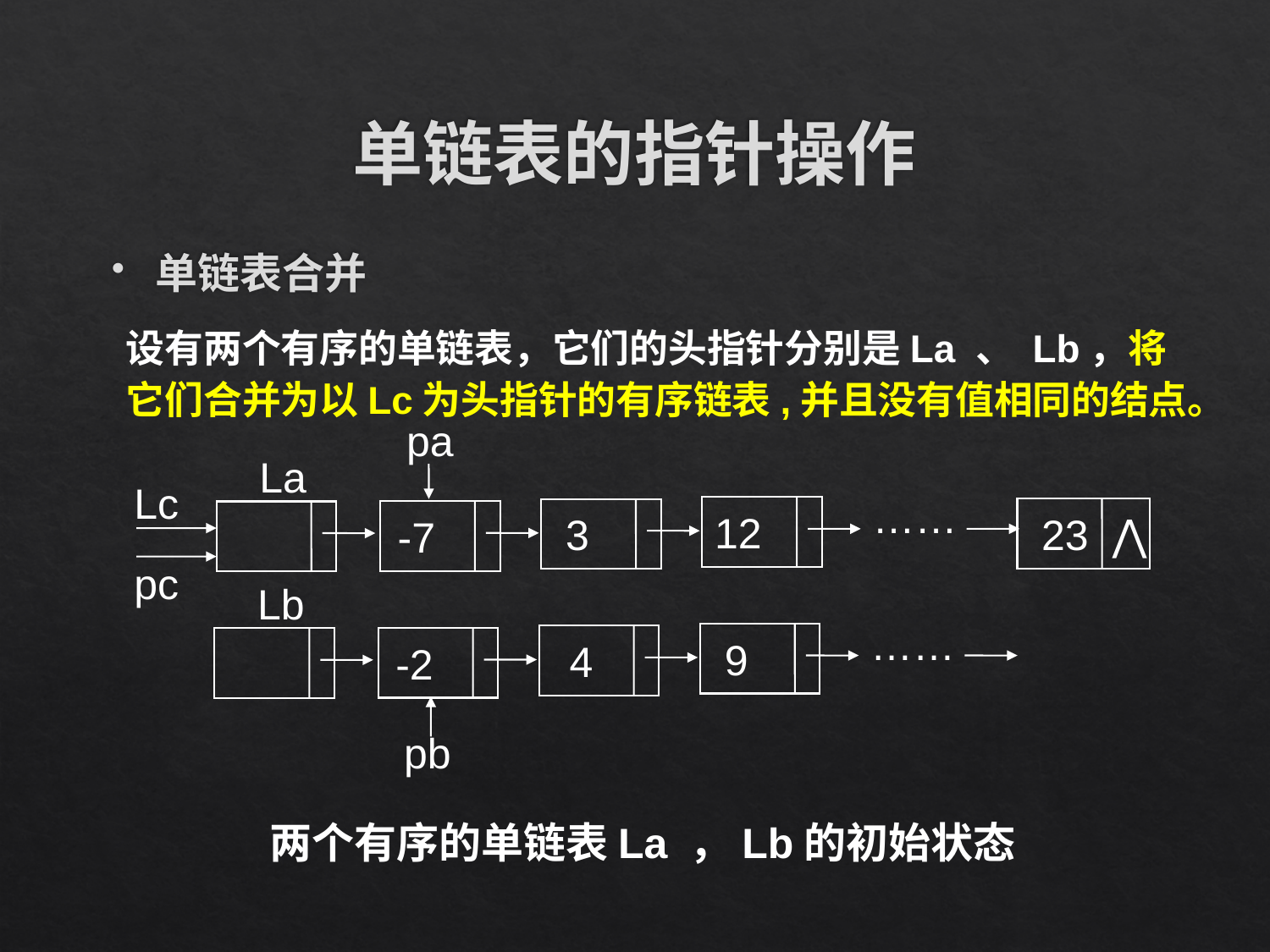

# 单链表的指针操作
单链表合并
设有两个有序的单链表，它们的头指针分别是La 、 Lb，将它们合并为以Lc为头指针的有序链表,并且没有值相同的结点。
pa

La

Lc

……

12

 23  ⋀

3

-7

pc

Lb

……

9

4

-2

pb
两个有序的单链表La ，Lb的初始状态